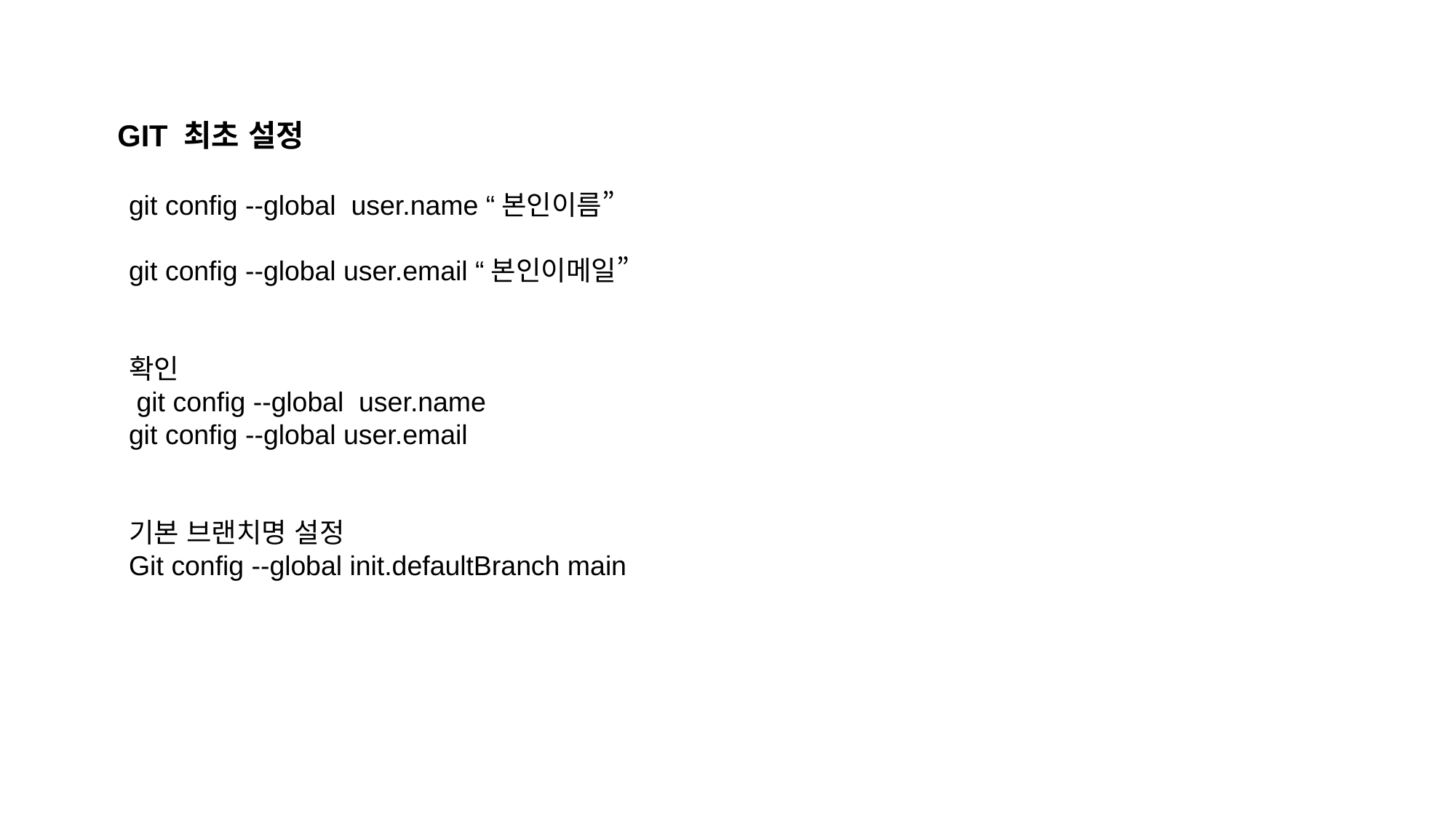

GIT 최초 설정

git config --global  user.name “본인이름”

git config --global user.email “본인이메일”

확인
 git config --global  user.name
git config --global user.email

기본 브랜치명 설정
Git config --global init.defaultBranch main